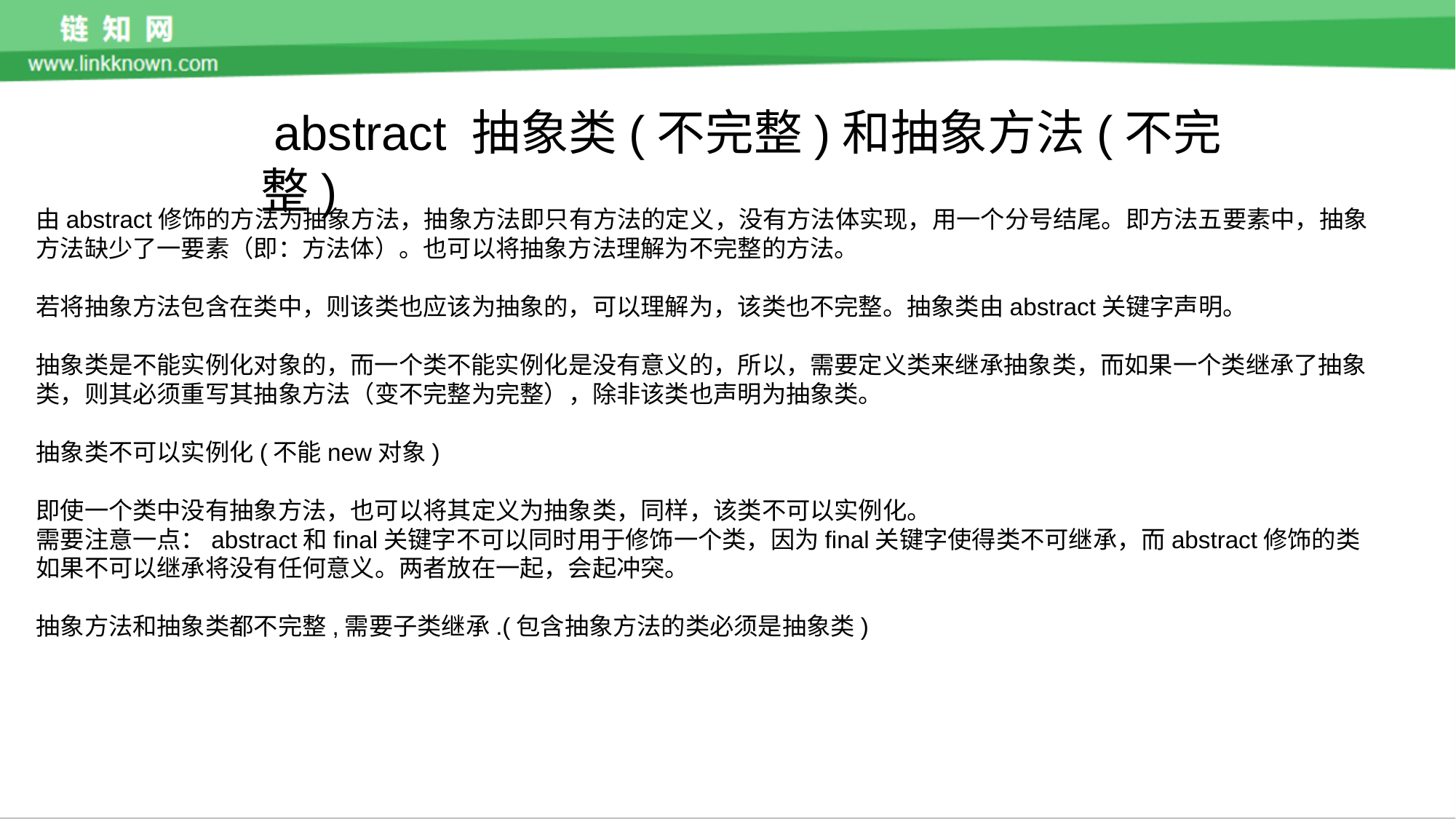

abstract 抽象类(不完整)和抽象方法(不完整)
由abstract修饰的方法为抽象方法，抽象方法即只有方法的定义，没有方法体实现，用一个分号结尾。即方法五要素中，抽象方法缺少了一要素（即：方法体）。也可以将抽象方法理解为不完整的方法。

若将抽象方法包含在类中，则该类也应该为抽象的，可以理解为，该类也不完整。抽象类由abstract关键字声明。

抽象类是不能实例化对象的，而一个类不能实例化是没有意义的，所以，需要定义类来继承抽象类，而如果一个类继承了抽象类，则其必须重写其抽象方法（变不完整为完整），除非该类也声明为抽象类。

抽象类不可以实例化(不能new对象)

即使一个类中没有抽象方法，也可以将其定义为抽象类，同样，该类不可以实例化。
需要注意一点：abstract和final关键字不可以同时用于修饰一个类，因为final关键字使得类不可继承，而abstract修饰的类如果不可以继承将没有任何意义。两者放在一起，会起冲突。

抽象方法和抽象类都不完整,需要子类继承.(包含抽象方法的类必须是抽象类)